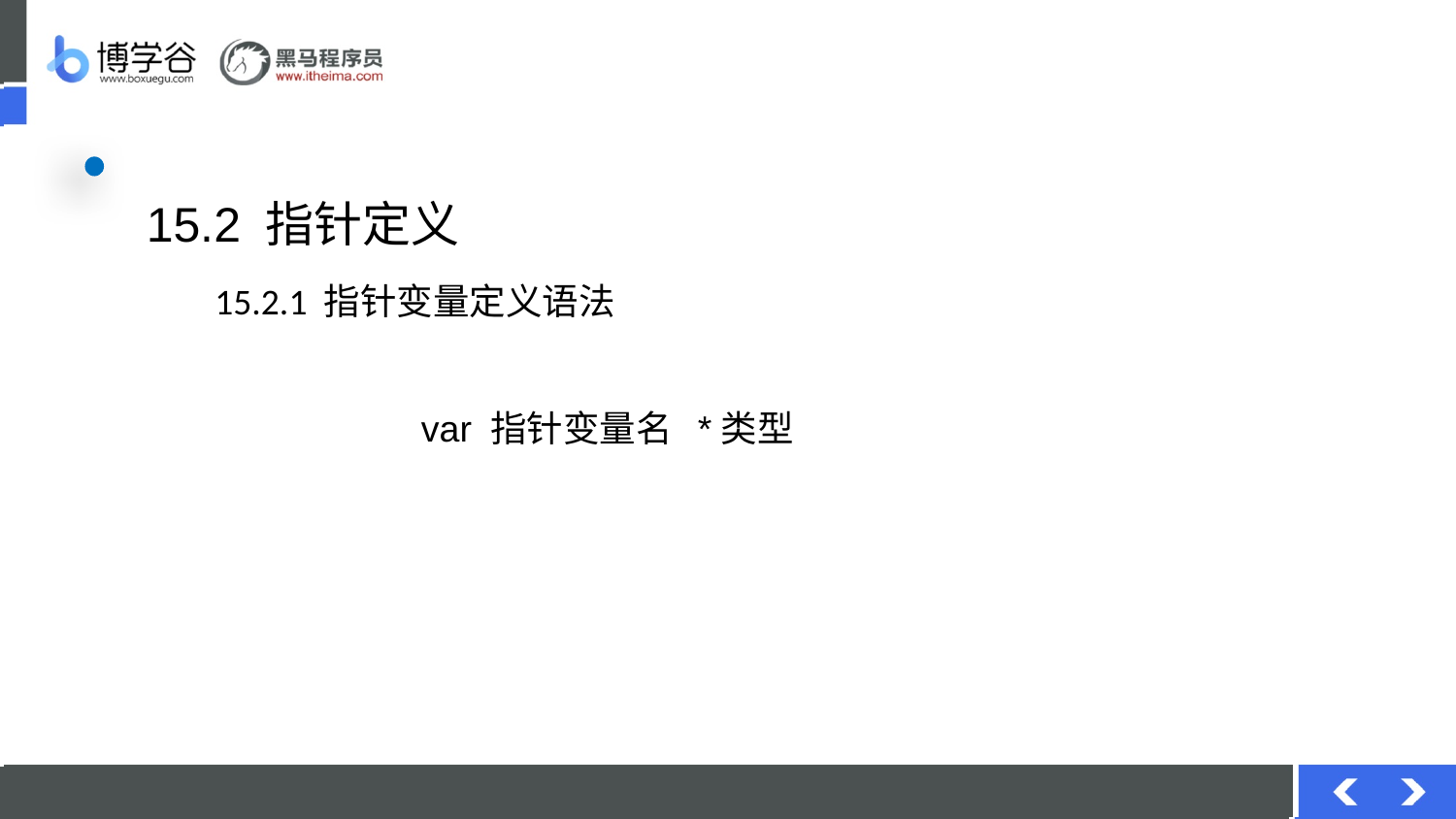

# 15.2 指针定义
15.2.1 指针变量定义语法
var 指针变量名  *类型